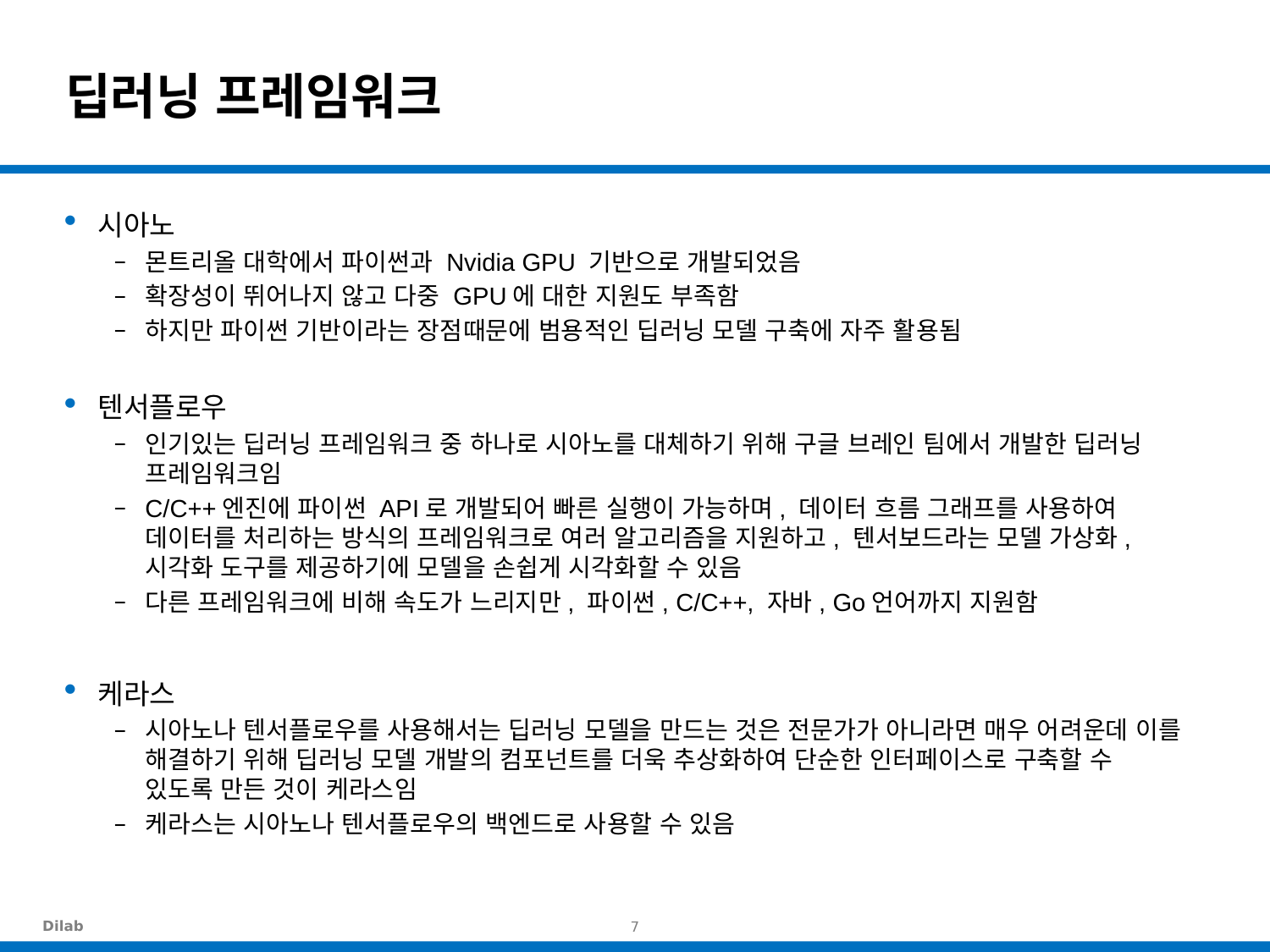

# 딥러닝 프레임워크
시아노
몬트리올 대학에서 파이썬과 Nvidia GPU 기반으로 개발되었음
확장성이 뛰어나지 않고 다중 GPU에 대한 지원도 부족함
하지만 파이썬 기반이라는 장점때문에 범용적인 딥러닝 모델 구축에 자주 활용됨

텐서플로우
인기있는 딥러닝 프레임워크 중 하나로 시아노를 대체하기 위해 구글 브레인 팀에서 개발한 딥러닝 프레임워크임
C/C++엔진에 파이썬 API로 개발되어 빠른 실행이 가능하며, 데이터 흐름 그래프를 사용하여 데이터를 처리하는 방식의 프레임워크로 여러 알고리즘을 지원하고, 텐서보드라는 모델 가상화, 시각화 도구를 제공하기에 모델을 손쉽게 시각화할 수 있음
다른 프레임워크에 비해 속도가 느리지만, 파이썬, C/C++, 자바, Go언어까지 지원함

케라스
시아노나 텐서플로우를 사용해서는 딥러닝 모델을 만드는 것은 전문가가 아니라면 매우 어려운데 이를 해결하기 위해 딥러닝 모델 개발의 컴포넌트를 더욱 추상화하여 단순한 인터페이스로 구축할 수 있도록 만든 것이 케라스임
케라스는 시아노나 텐서플로우의 백엔드로 사용할 수 있음